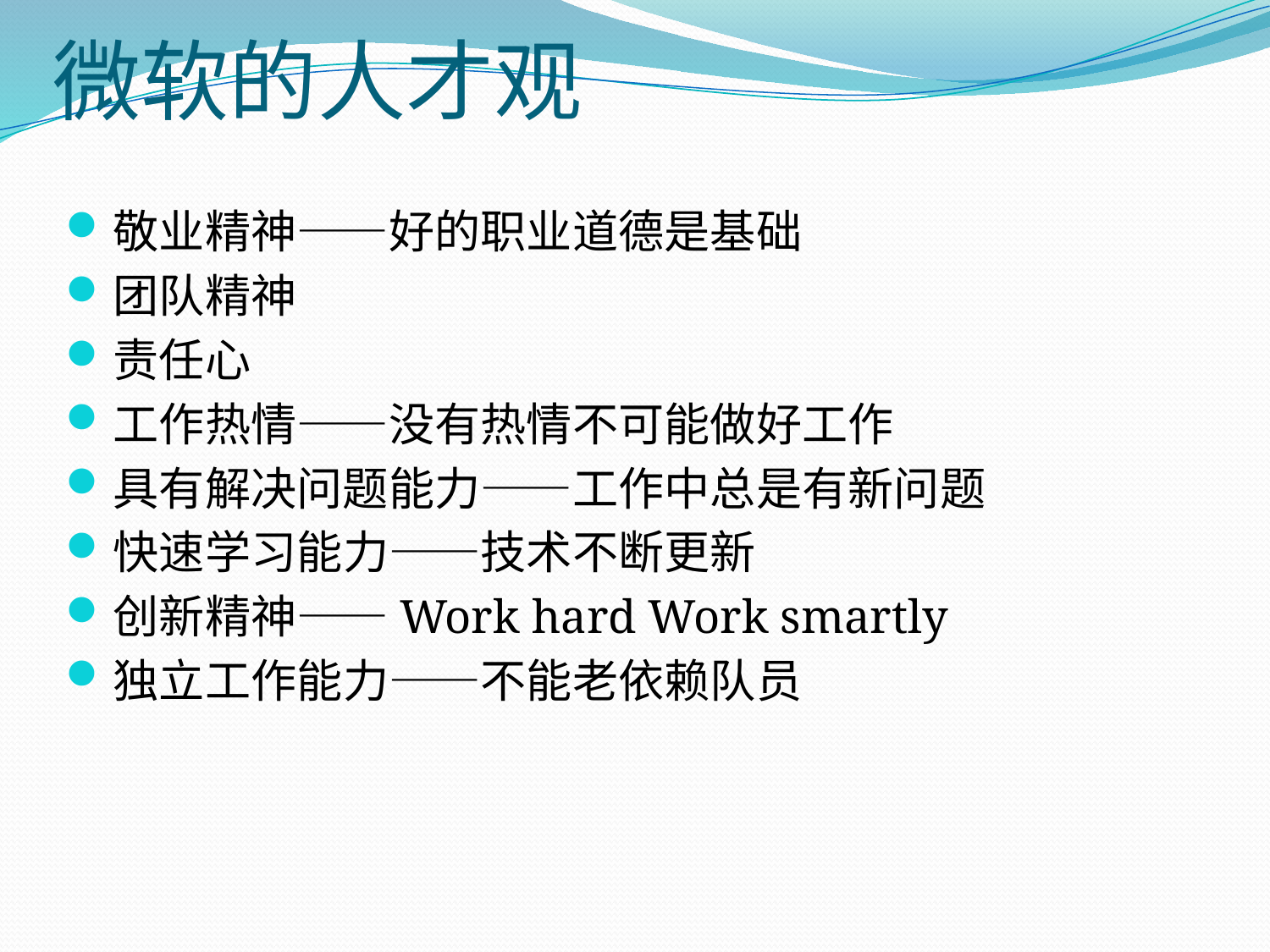

# 微软的人才观
敬业精神——好的职业道德是基础
团队精神
责任心
工作热情——没有热情不可能做好工作
具有解决问题能力——工作中总是有新问题
快速学习能力——技术不断更新
创新精神——Work hard Work smartly
独立工作能力——不能老依赖队员